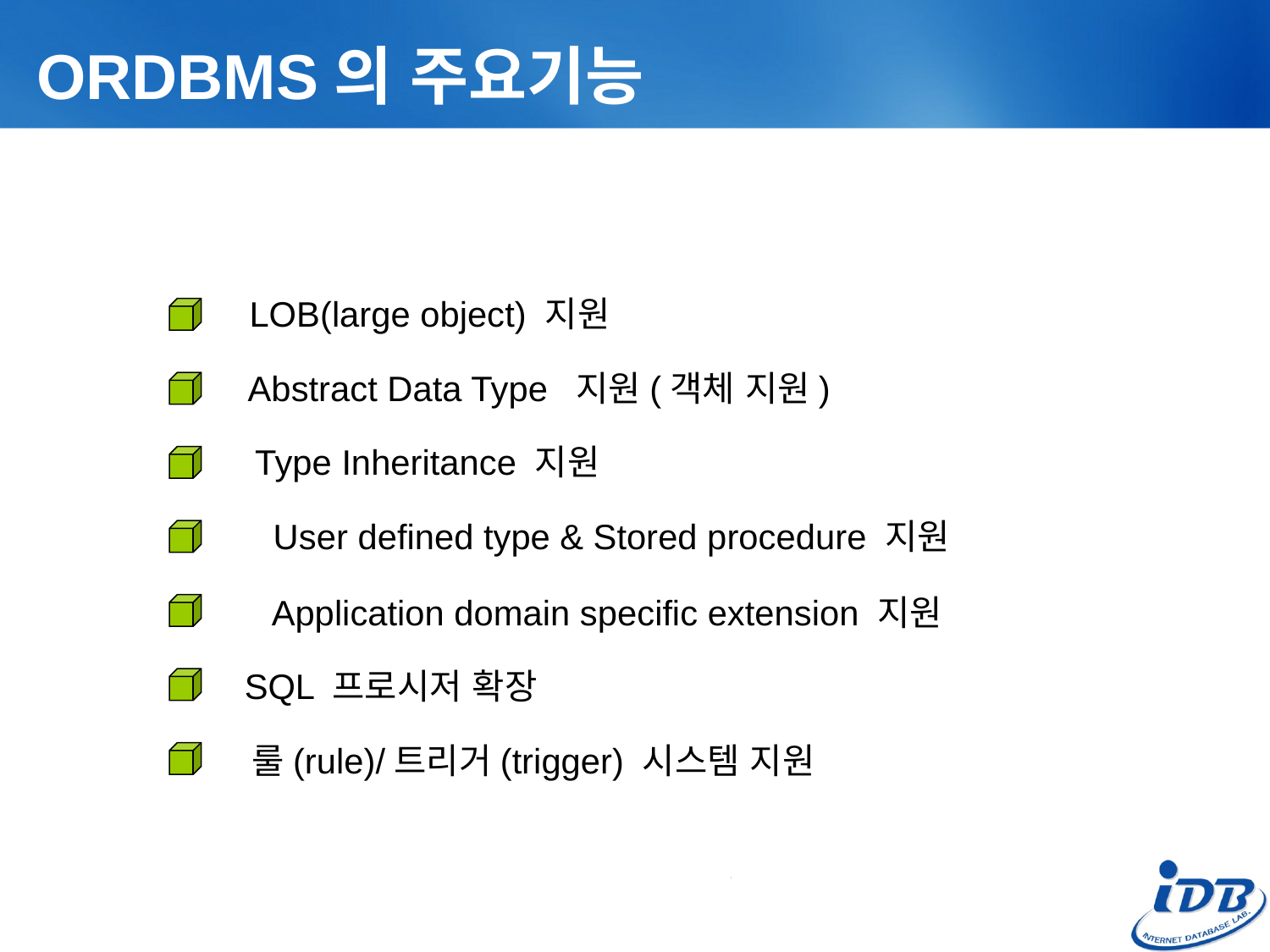

# ORDBMS의 주요기능
LOB(large object) 지원

Abstract Data Type  지원(객체 지원)

Type Inheritance 지원

User defined type & Stored procedure 지원

Application domain specific extension 지원

SQL 프로시저 확장

룰(rule)/트리거(trigger) 시스템 지원